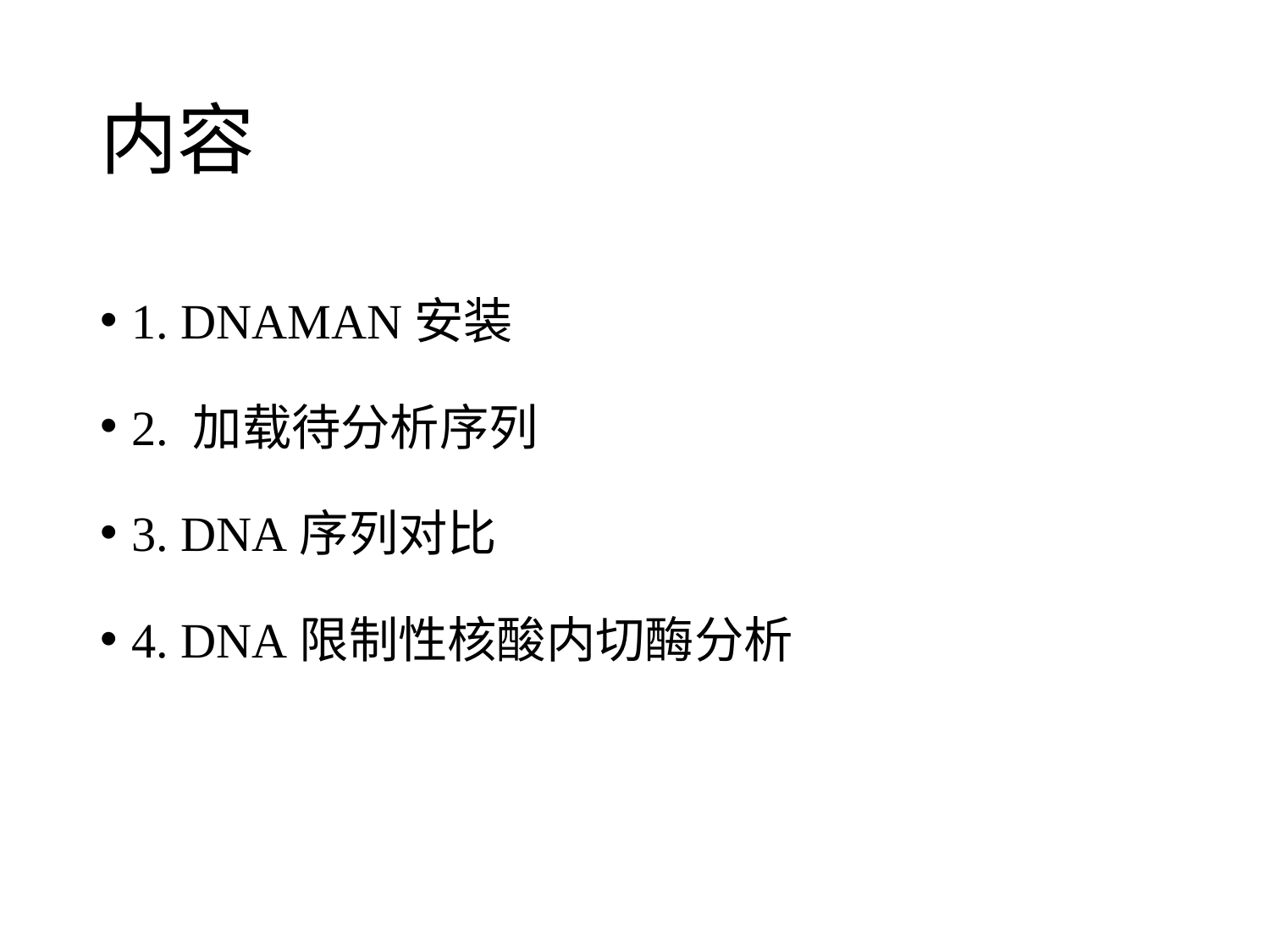

# 内容
1. DNAMAN安装
2. 加载待分析序列
3. DNA序列对比
4. DNA限制性核酸内切酶分析